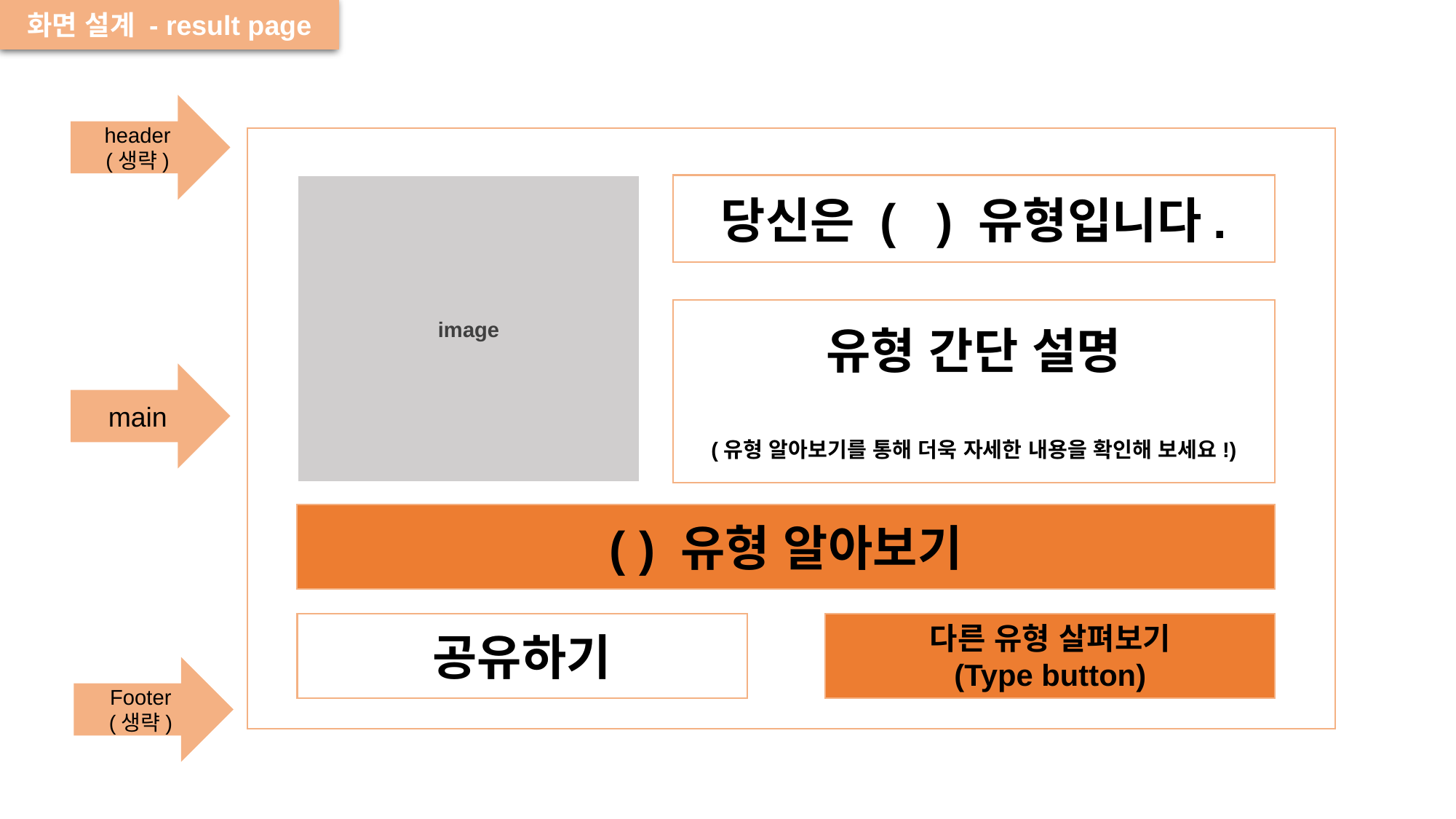

화면 설계 - result page
header
(생략)

당신은 (   ) 유형입니다.
image
유형 간단 설명

(유형 알아보기를 통해 더욱 자세한 내용을 확인해 보세요!)
main
( ) 유형 알아보기
다른 유형 살펴보기
(Type button)
공유하기
Footer
(생략)